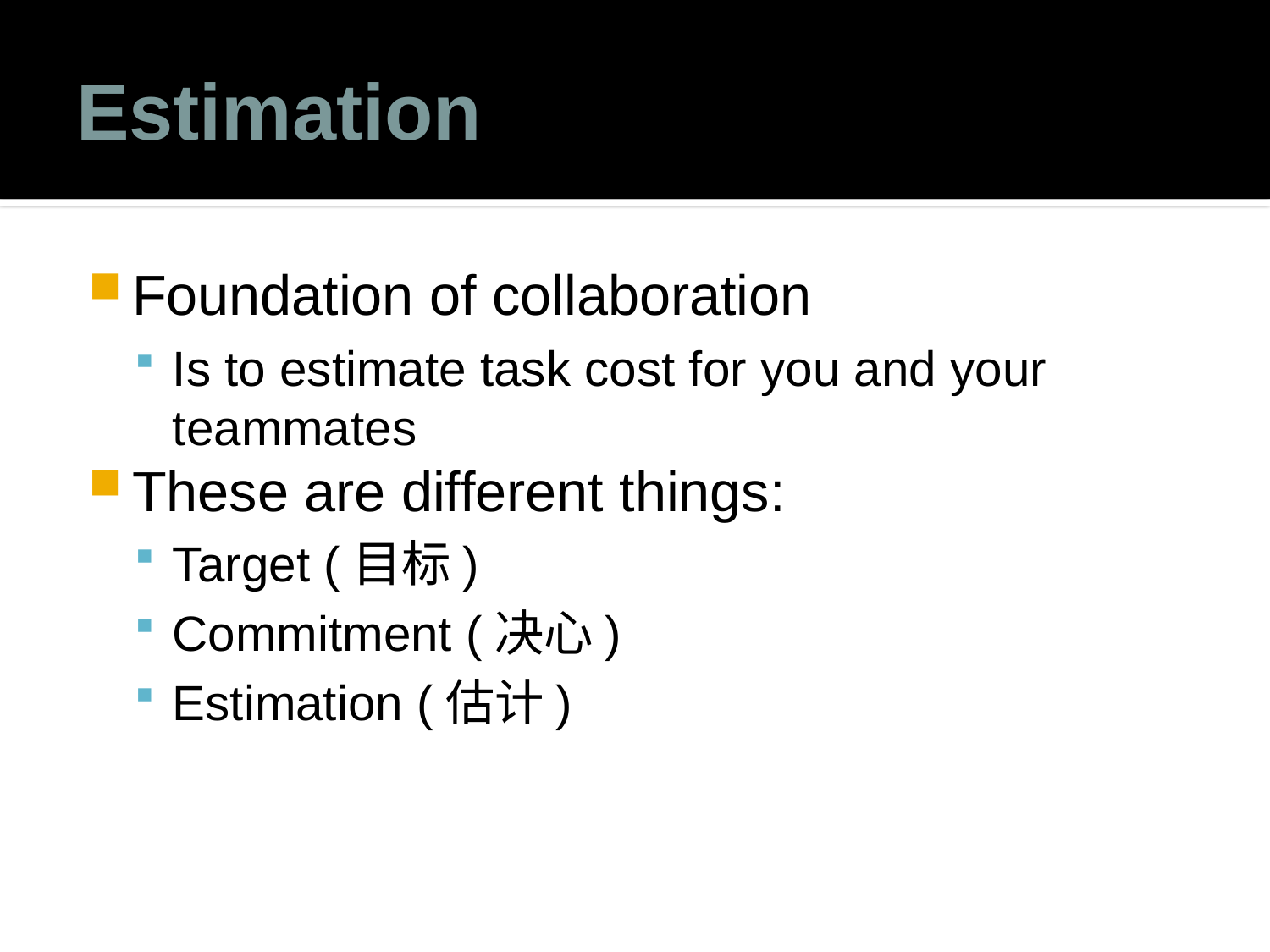

# Estimation
Foundation of collaboration
Is to estimate task cost for you and your teammates
These are different things:
Target (目标)
Commitment (决心)
Estimation (估计)